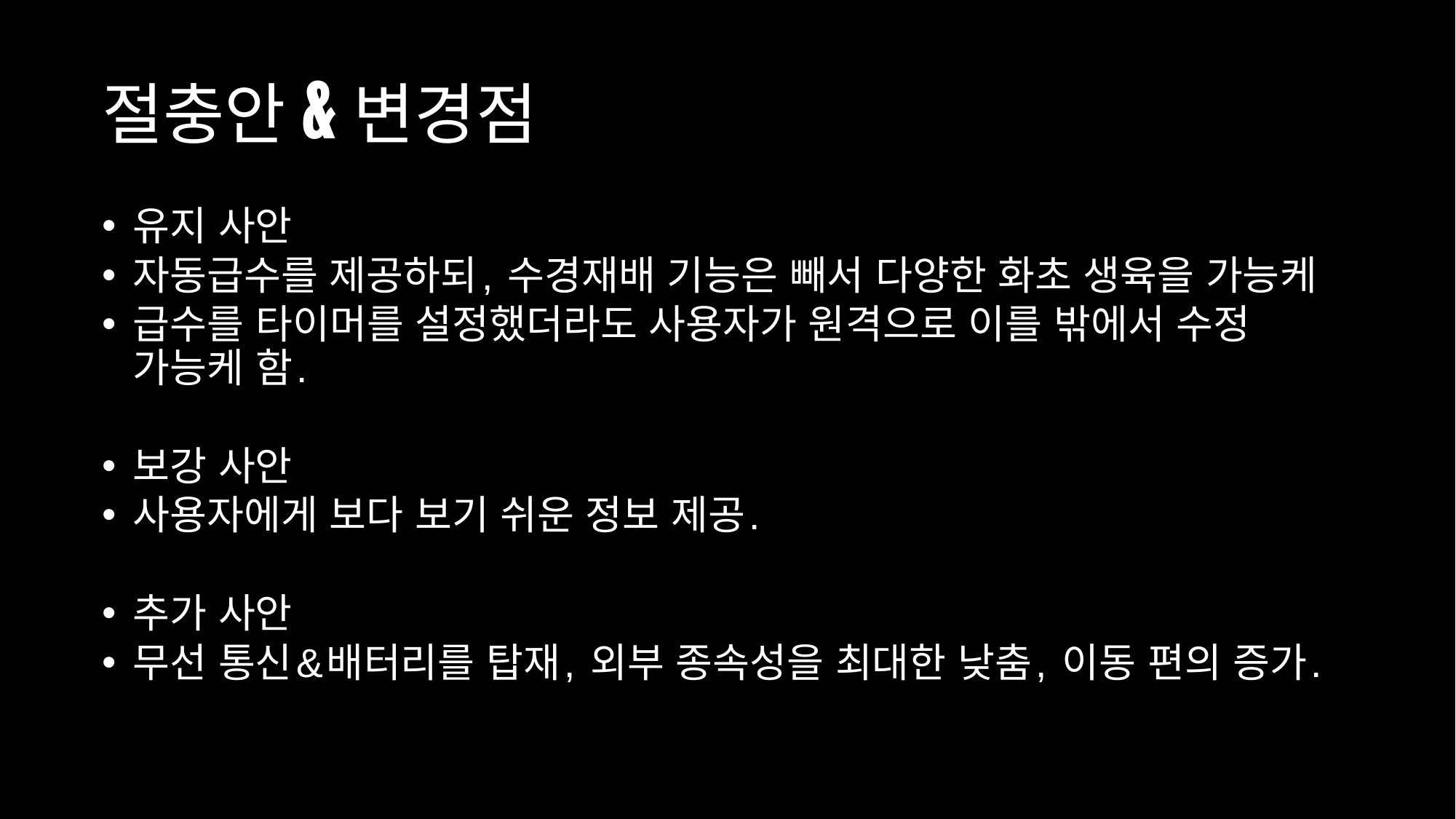

# 절충안&변경점
유지 사안
자동급수를 제공하되, 수경재배 기능은 빼서 다양한 화초 생육을 가능케
급수를 타이머를 설정했더라도 사용자가 원격으로 이를 밖에서 수정 가능케 함.

보강 사안
사용자에게 보다 보기 쉬운 정보 제공.

추가 사안
무선 통신&배터리를 탑재, 외부 종속성을 최대한 낮춤, 이동 편의 증가.